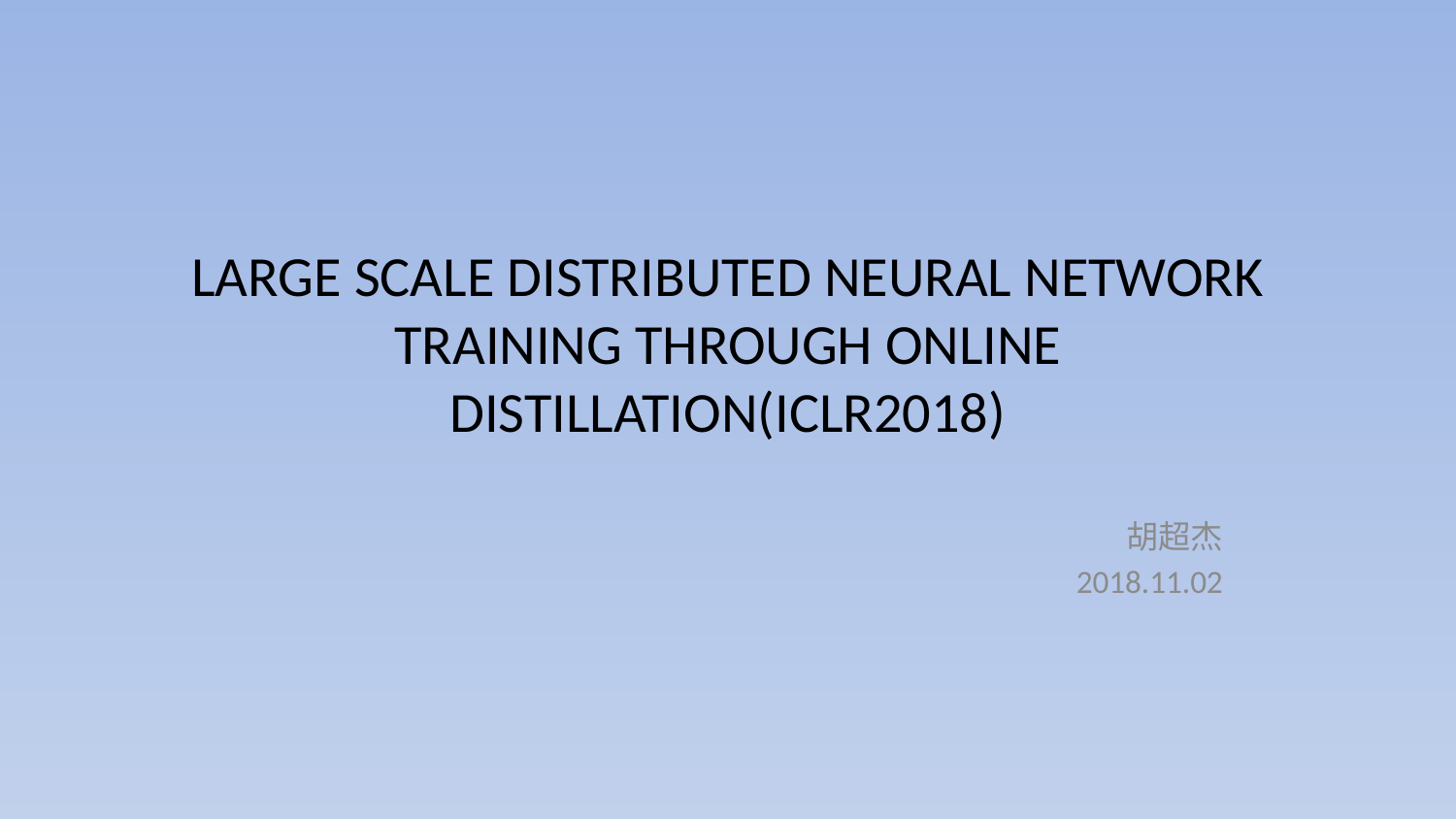

# LARGE SCALE DISTRIBUTED NEURAL NETWORK TRAINING THROUGH ONLINE DISTILLATION(ICLR2018)

胡超杰
2018.11.02